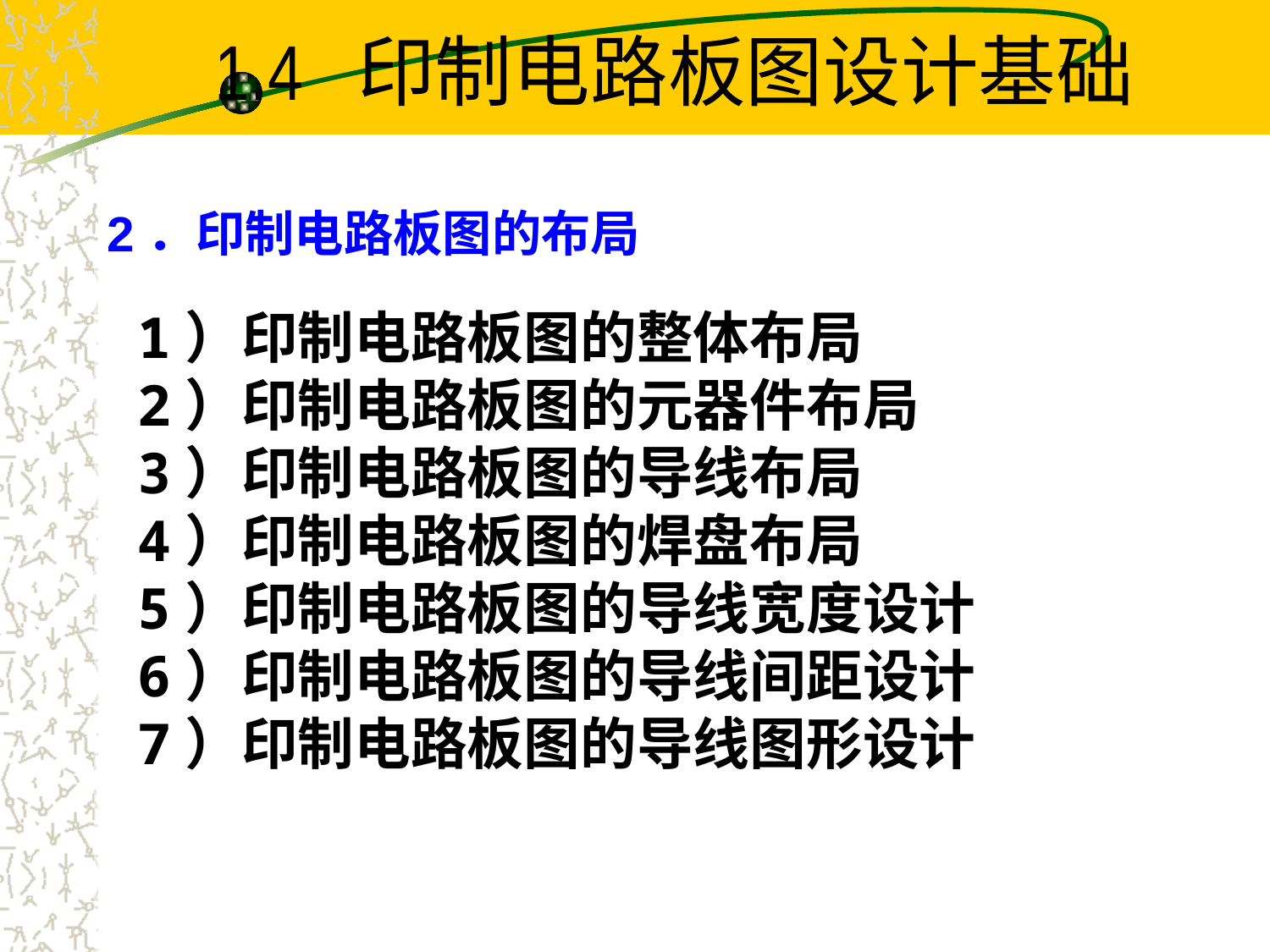

# 1.4  印制电路板图设计基础
2．印制电路板图的布局
1）印制电路板图的整体布局
2）印制电路板图的元器件布局
3）印制电路板图的导线布局
4）印制电路板图的焊盘布局
5）印制电路板图的导线宽度设计
6）印制电路板图的导线间距设计
7）印制电路板图的导线图形设计